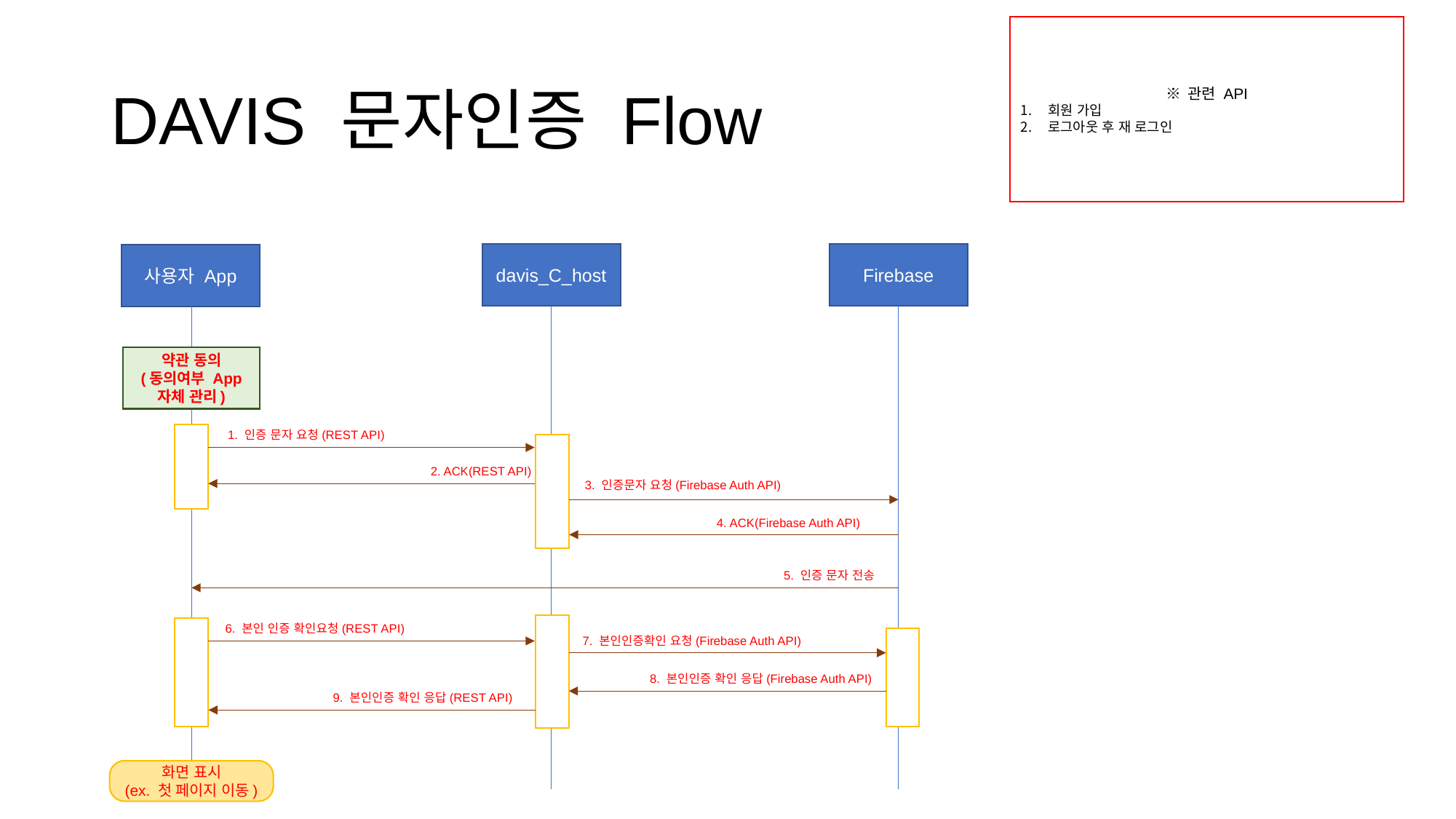

※ 관련 API
회원 가입
로그아웃 후 재 로그인
# DAVIS 문자인증 Flow
davis_C_host
Firebase
사용자 App
약관 동의
(동의여부 App 자체 관리)
1. 인증 문자 요청(REST API)

2. ACK(REST API)
3. 인증문자 요청(Firebase Auth API)
4. ACK(Firebase Auth API)
5. 인증 문자 전송
6. 본인 인증 확인요청(REST API)

7. 본인인증확인 요청(Firebase Auth API)

8. 본인인증 확인 응답(Firebase Auth API)
9. 본인인증 확인 응답(REST API)
화면 표시
(ex. 첫 페이지 이동)